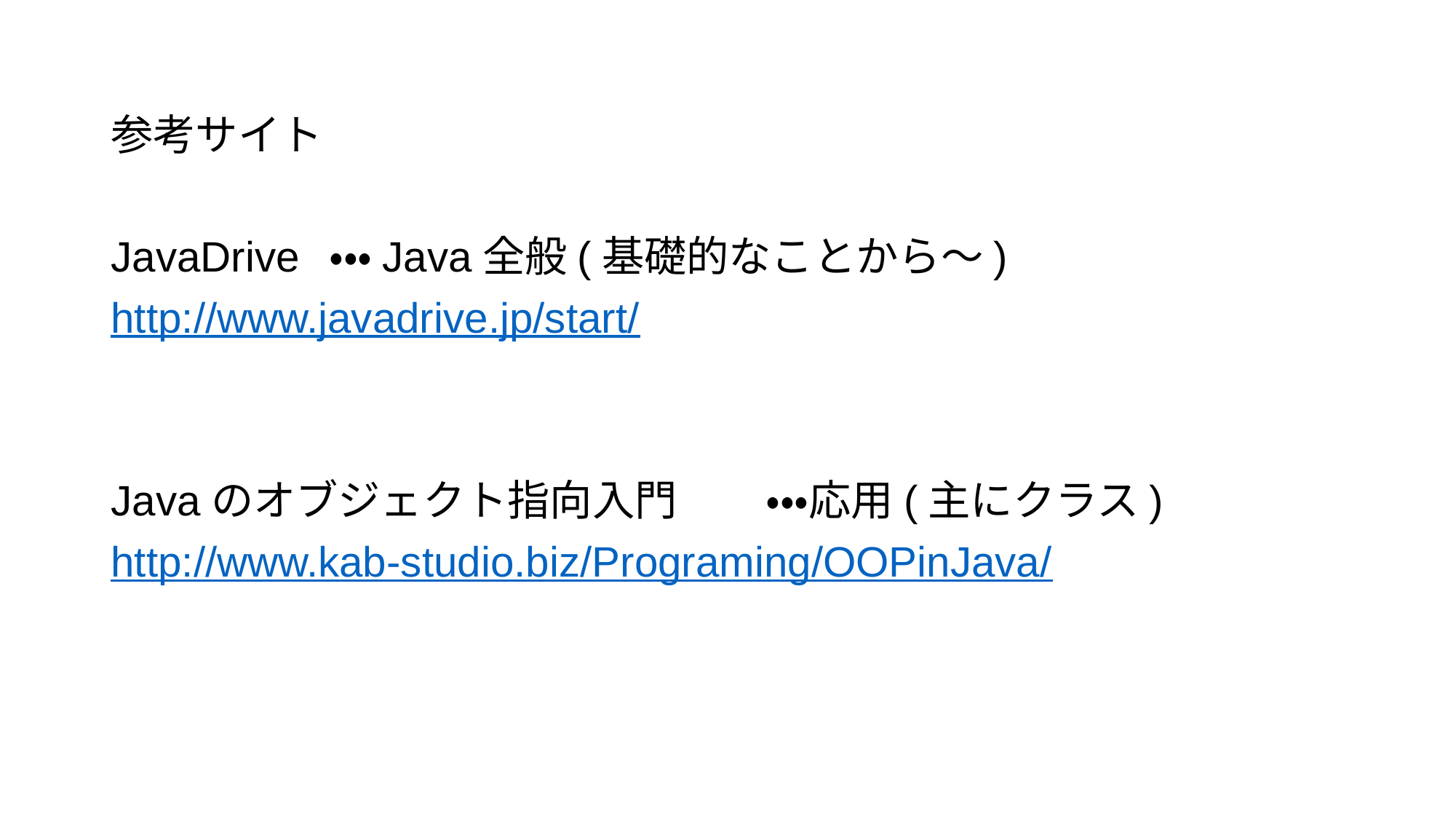

参考サイト

JavaDrive	・・・Java全般(基礎的なことから～)
http://www.javadrive.jp/start/

Javaのオブジェクト指向入門	・・・応用(主にクラス)
http://www.kab-studio.biz/Programing/OOPinJava/